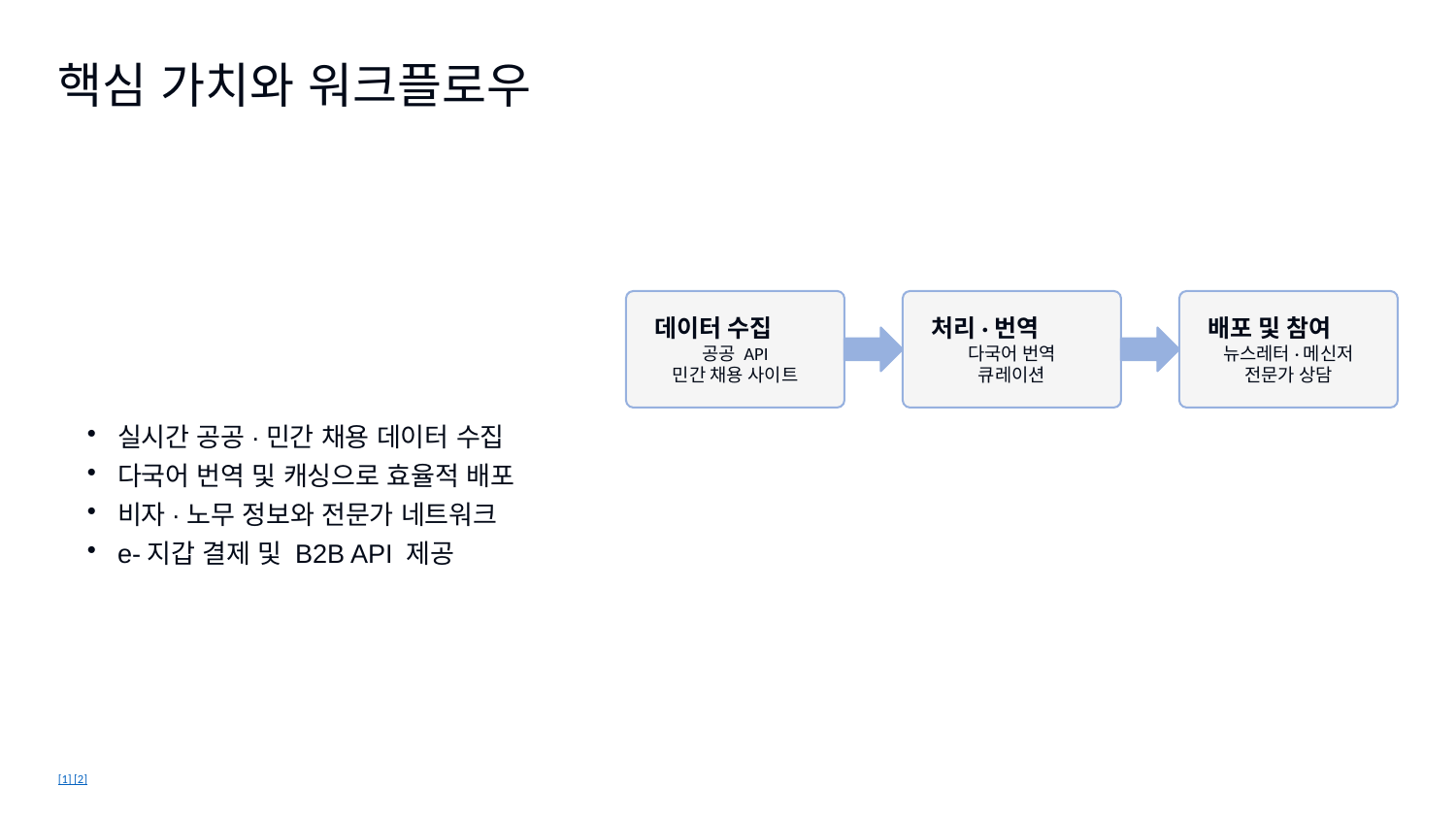

핵심 가치와 워크플로우
실시간 공공·민간 채용 데이터 수집
다국어 번역 및 캐싱으로 효율적 배포
비자·노무 정보와 전문가 네트워크
e-지갑 결제 및 B2B API 제공

데이터 수집
공공 API
민간 채용 사이트
처리·번역
다국어 번역
큐레이션
배포 및 참여
뉴스레터·메신저
전문가 상담

[1] [2]